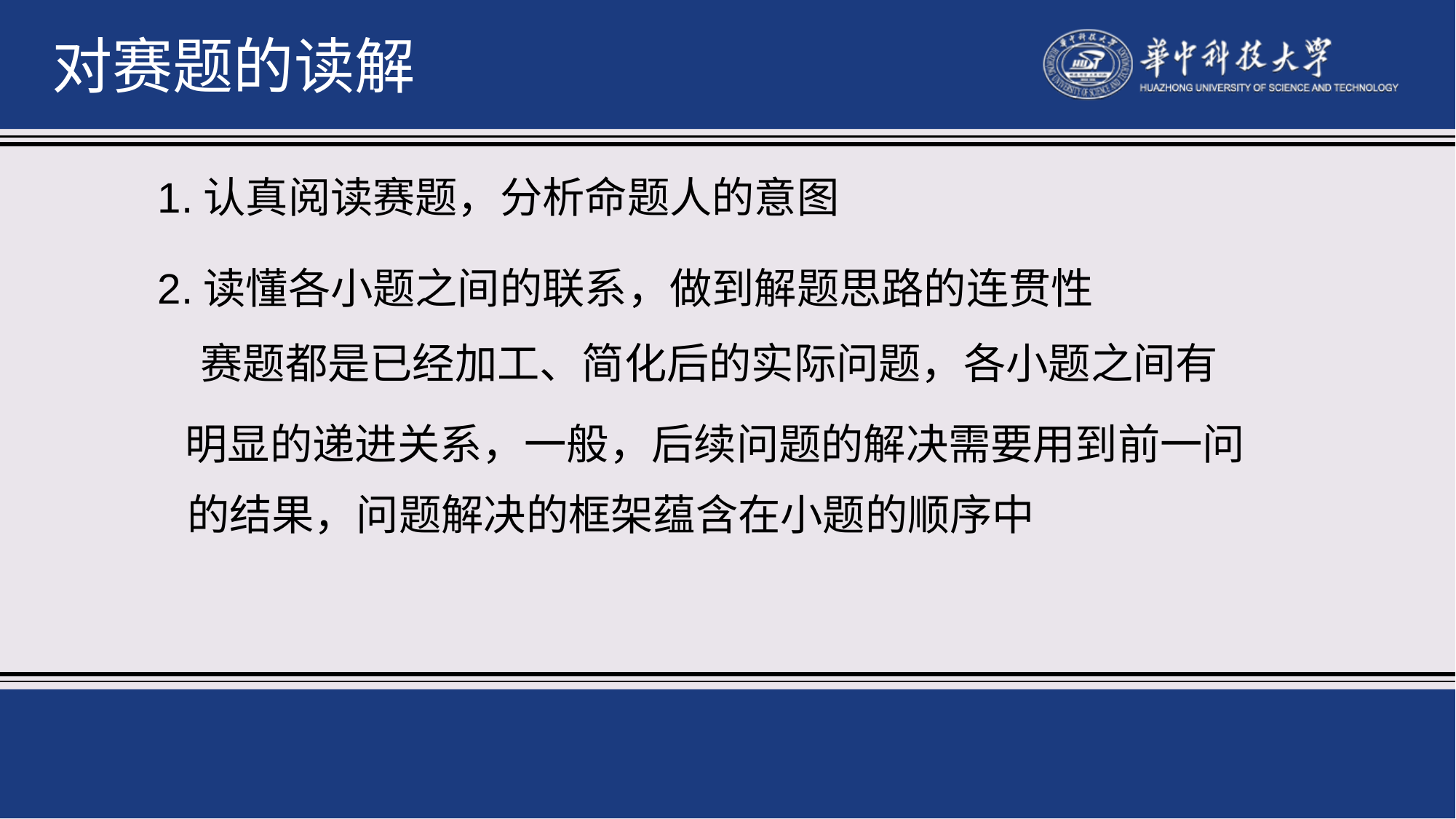

对赛题的读解
1.认真阅读赛题，分析命题人的意图
2.读懂各小题之间的联系，做到解题思路的连贯性
赛题都是已经加工、简化后的实际问题，各小题之间有

  明显的递进关系，一般，后续问题的解决需要用到前一问
  的结果，问题解决的框架蕴含在小题的顺序中